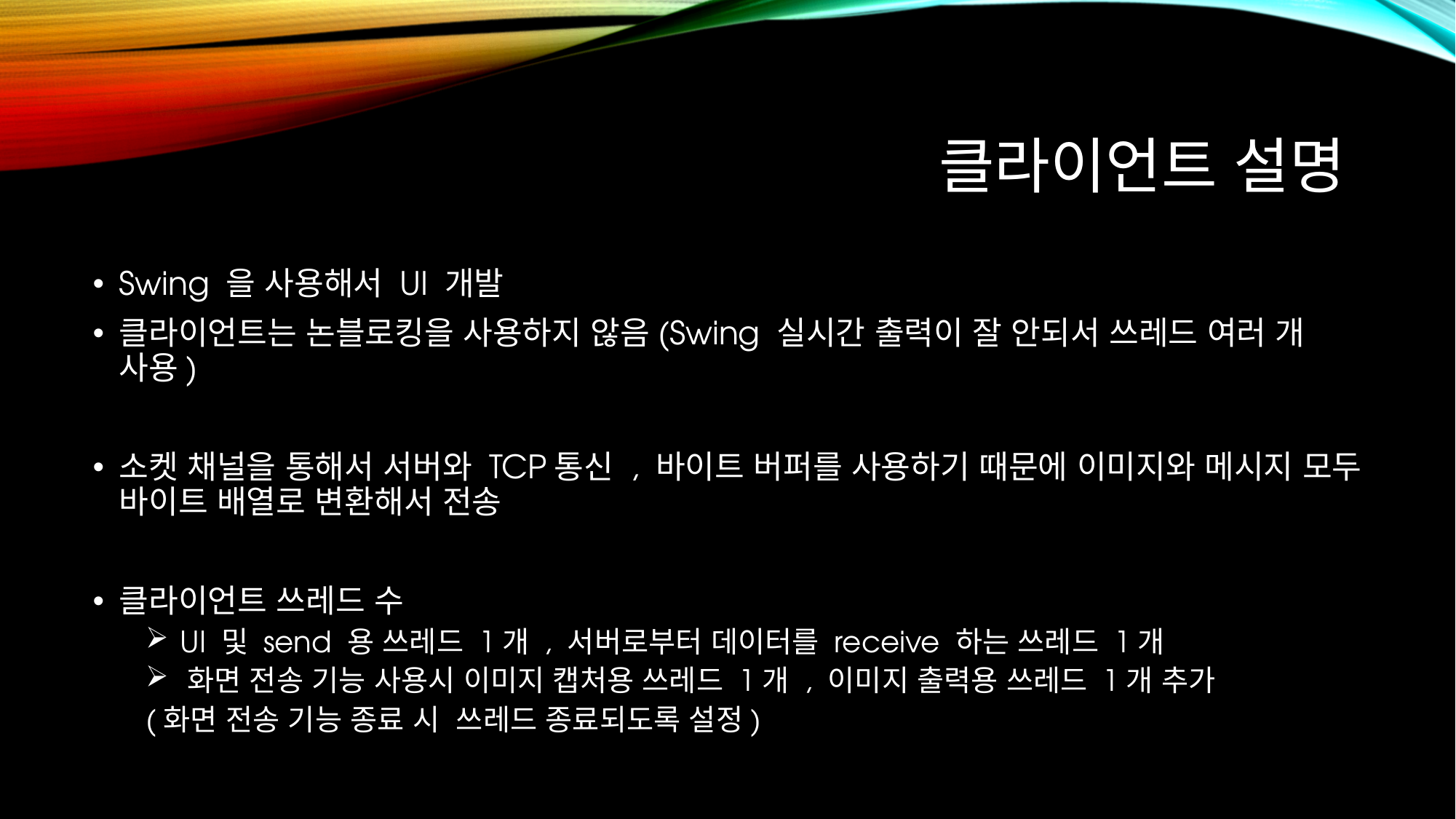

# 클라이언트 설명
Swing 을 사용해서 UI 개발
클라이언트는 논블로킹을 사용하지 않음(Swing 실시간 출력이 잘 안되서 쓰레드 여러 개 사용)

소켓 채널을 통해서 서버와 TCP통신 , 바이트 버퍼를 사용하기 때문에 이미지와 메시지 모두 바이트 배열로 변환해서 전송

클라이언트 쓰레드 수
 UI 및 send 용 쓰레드 1개 , 서버로부터 데이터를 receive 하는 쓰레드 1개
 화면 전송 기능 사용시 이미지 캡처용 쓰레드 1개 , 이미지 출력용 쓰레드 1개 추가
(화면 전송 기능 종료 시  쓰레드 종료되도록 설정)